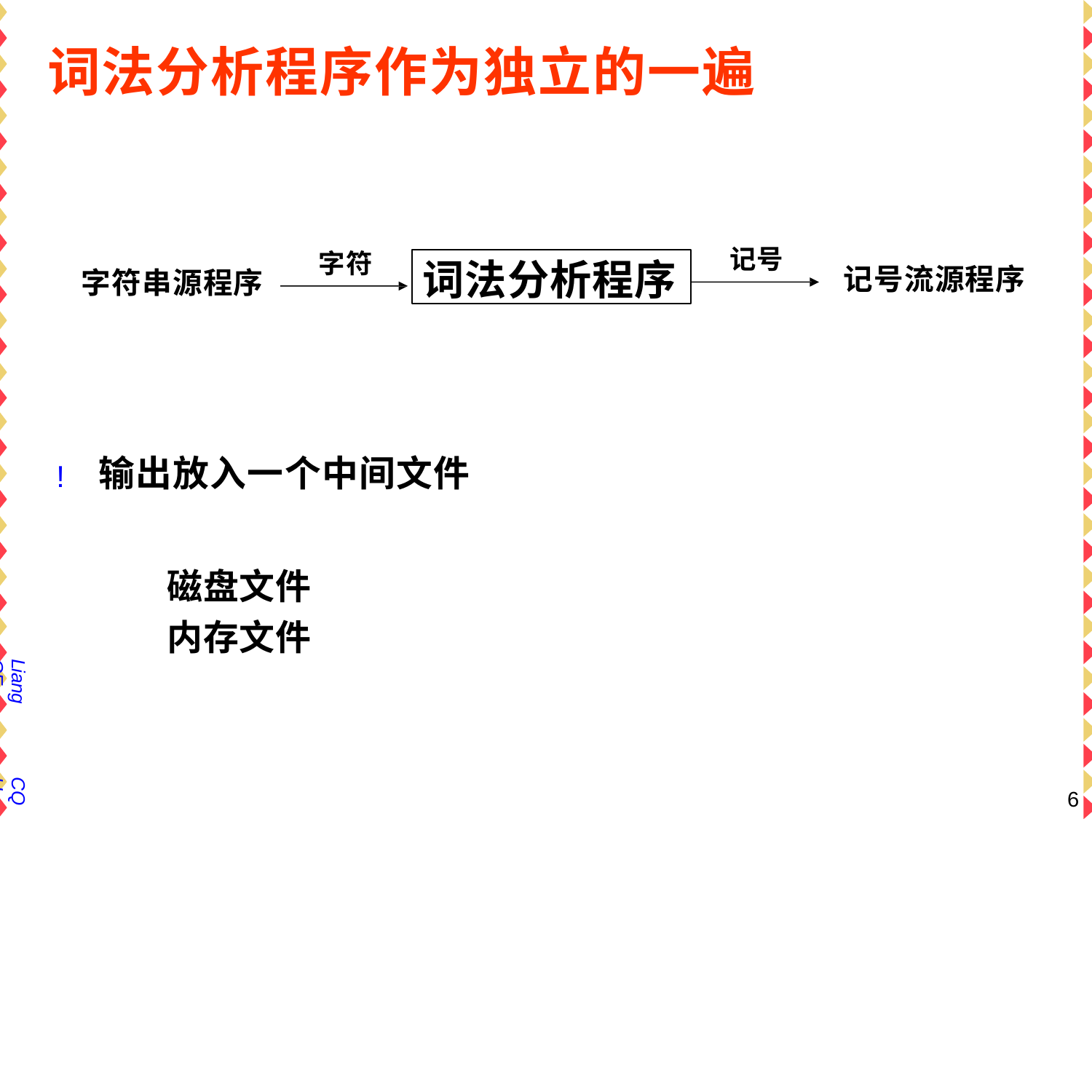

# 词法分析程序作为独立的一遍
记号
字符
词法分析程序
记号流源程序
字符串源程序

!	输出放入一个中间文件

磁盘文件 内存文件
Liang GE
CQU
6